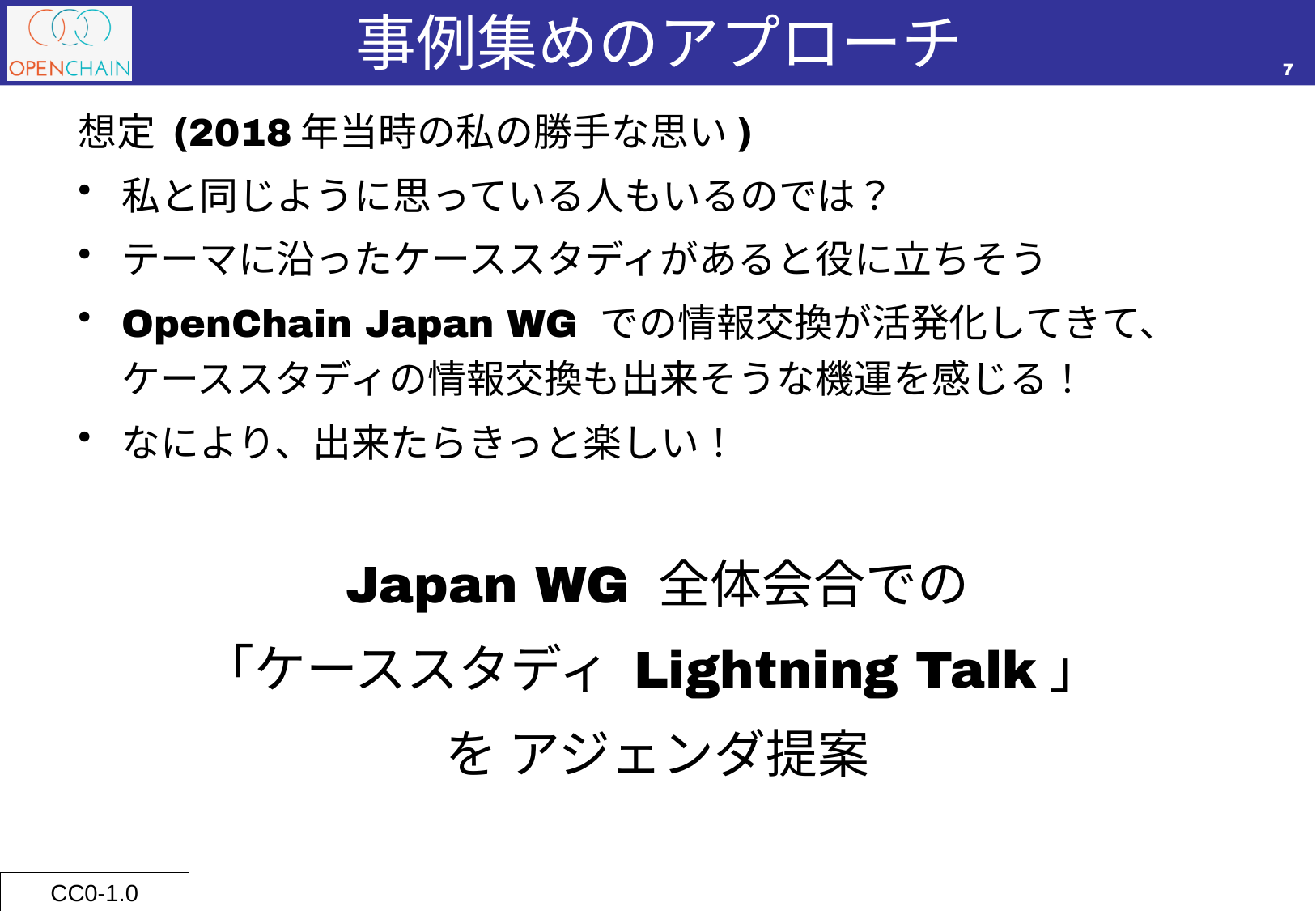

# 事例集めのアプローチ
7
想定 (2018年当時の私の勝手な思い)
私と同じように思っている人もいるのでは？
テーマに沿ったケーススタディがあると役に立ちそう
OpenChain Japan WG での情報交換が活発化してきて、ケーススタディの情報交換も出来そうな機運を感じる！
なにより、出来たらきっと楽しい！

Japan WG 全体会合での
「ケーススタディ Lightning Talk」
を アジェンダ提案
CC0-1.0